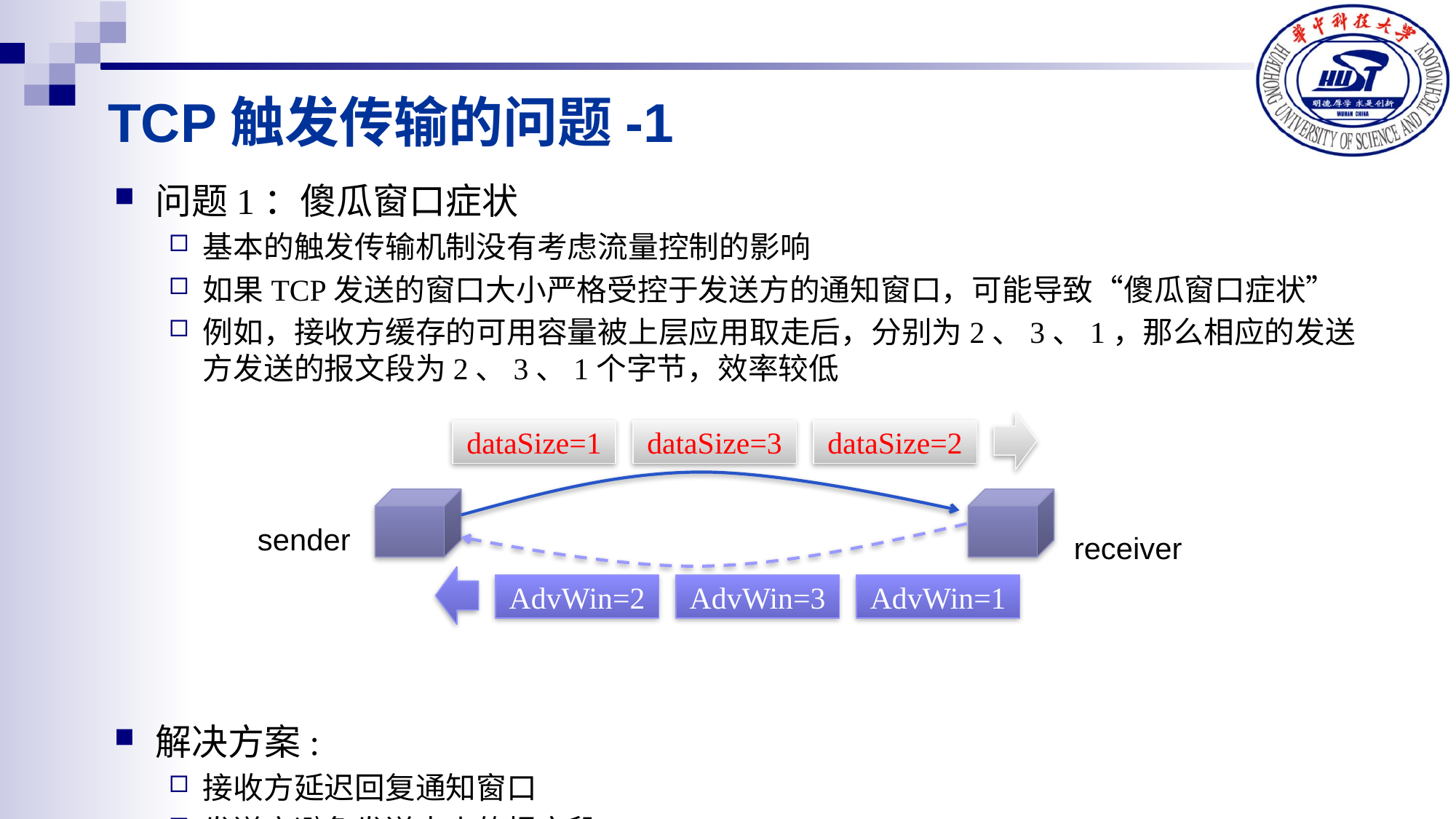

# TCP触发传输的问题-1
问题1：傻瓜窗口症状
基本的触发传输机制没有考虑流量控制的影响
如果TCP发送的窗口大小严格受控于发送方的通知窗口，可能导致“傻瓜窗口症状”
例如，接收方缓存的可用容量被上层应用取走后，分别为2、3、1，那么相应的发送方发送的报文段为2、3、1个字节，效率较低

解决方案:
接收方延迟回复通知窗口
发送方避免发送太小的报文段

dataSize=1
dataSize=3
dataSize=2

sender
receiver

AdvWin=2
AdvWin=3
AdvWin=1